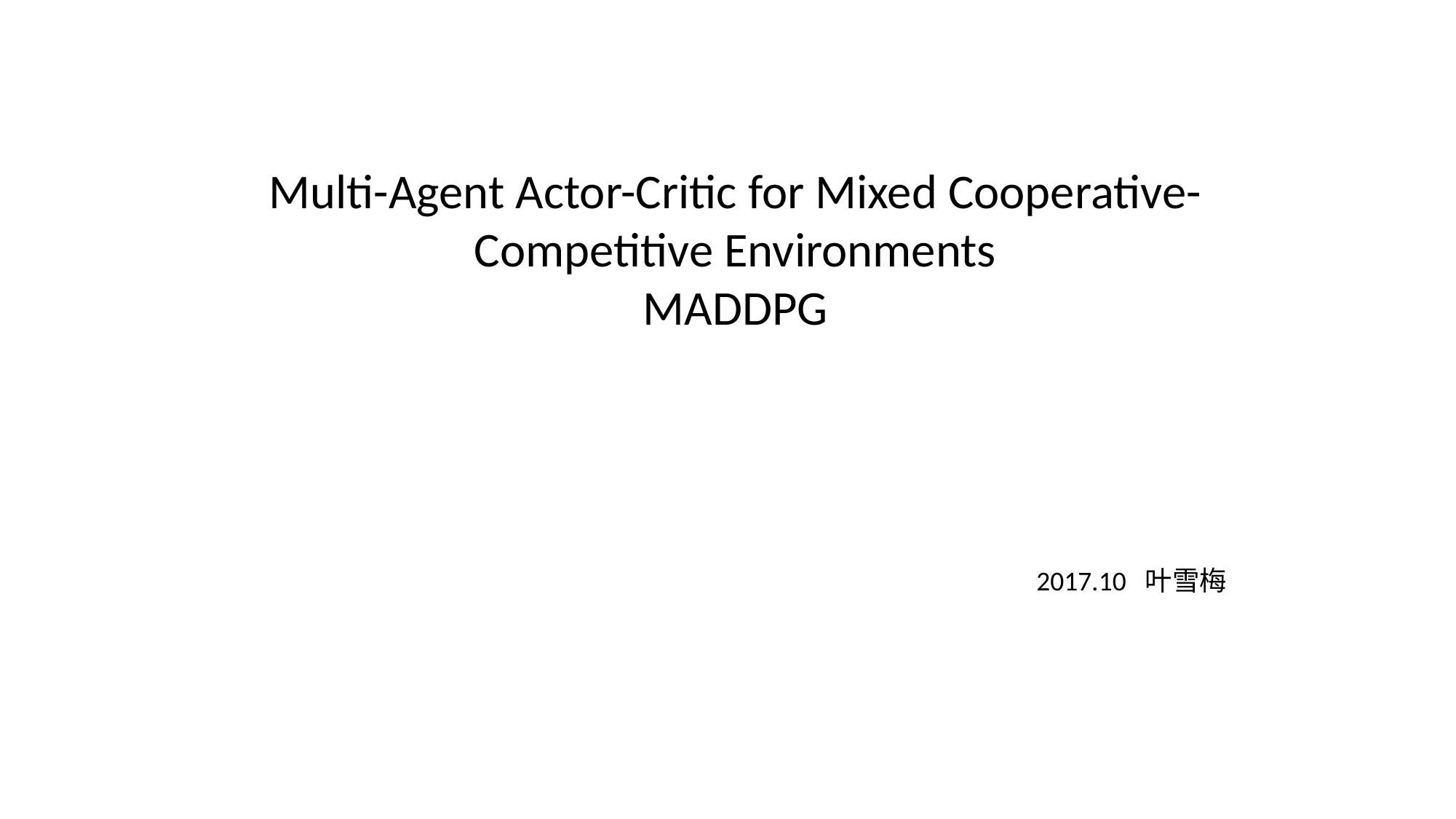

Multi-Agent Actor-Critic for Mixed Cooperative-Competitive Environments
MADDPG
2017.10  叶雪梅